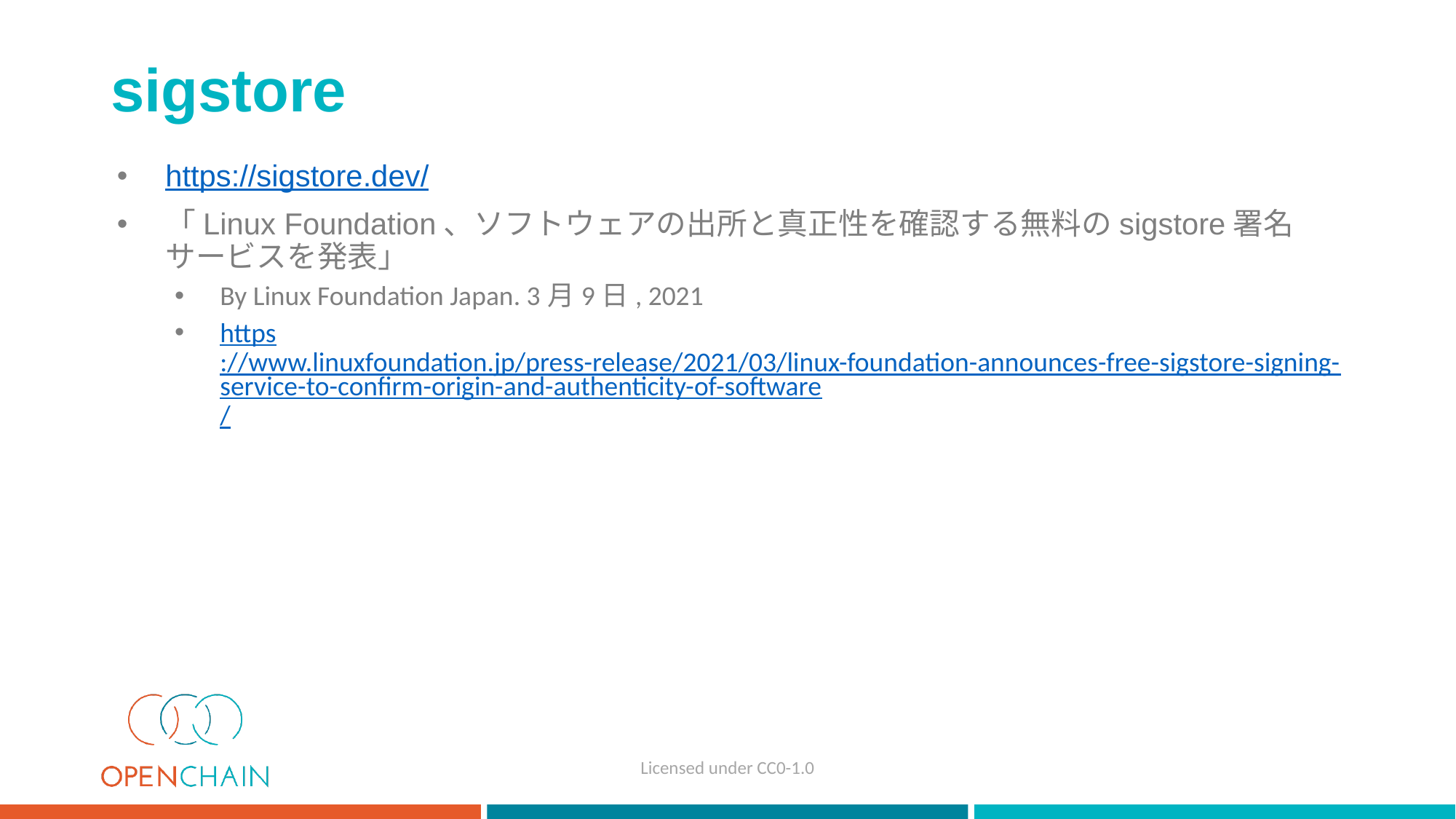

# sigstore
https://sigstore.dev/
「Linux Foundation、ソフトウェアの出所と真正性を確認する無料のsigstore署名サービスを発表」
By Linux Foundation Japan. 3月9日, 2021
https://www.linuxfoundation.jp/press-release/2021/03/linux-foundation-announces-free-sigstore-signing-service-to-confirm-origin-and-authenticity-of-software/

Licensed under CC0-1.0